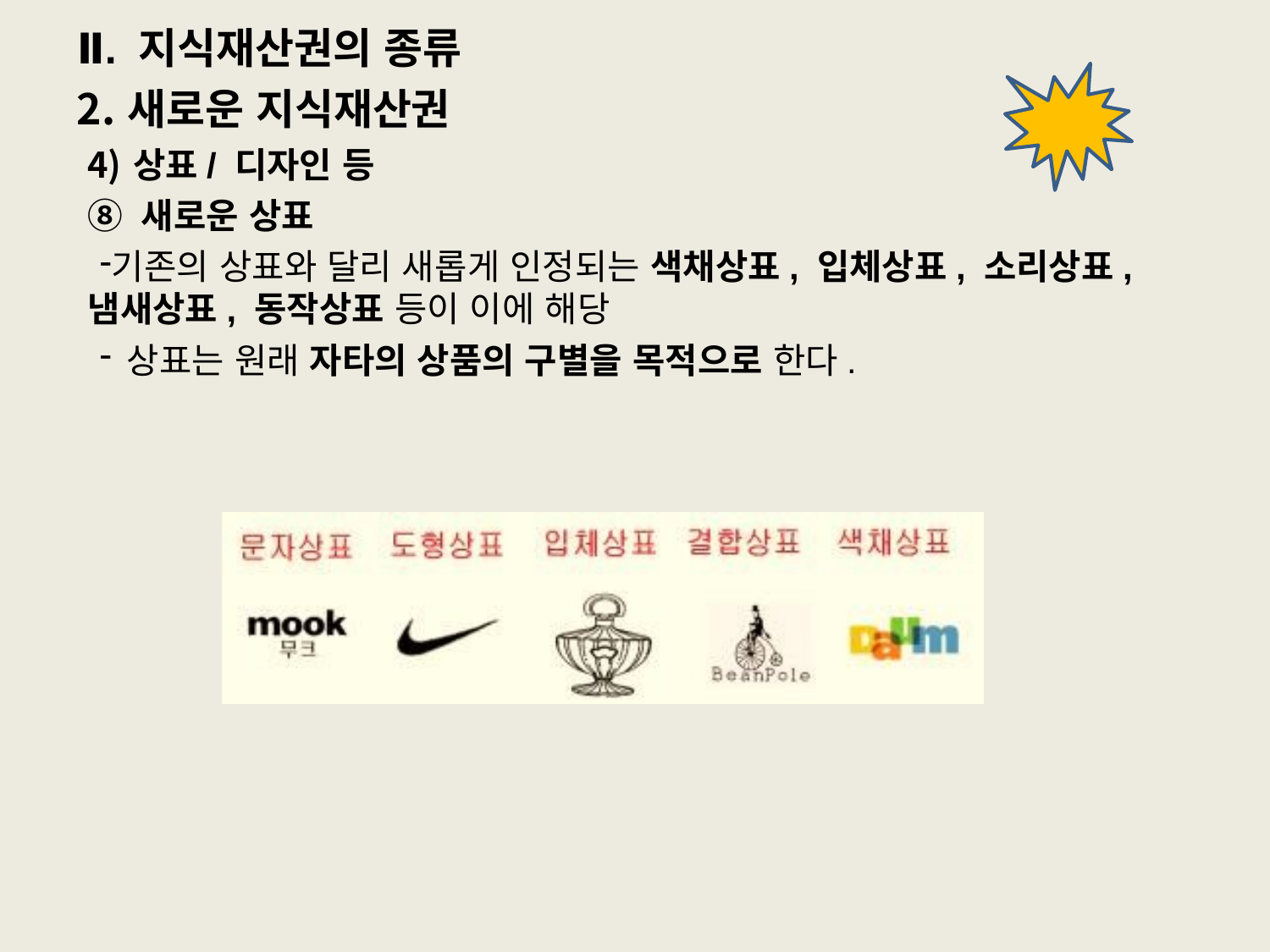

# Ⅱ. 지식재산권의 종류

새로운 지식재산권
상표/ 디자인 등
⑧ 새로운 상표
기존의 상표와 달리 새롭게 인정되는 색채상표, 입체상표, 소리상표,  냄새상표, 동작상표 등이 이에 해당
상표는 원래 자타의 상품의 구별을 목적으로 한다.